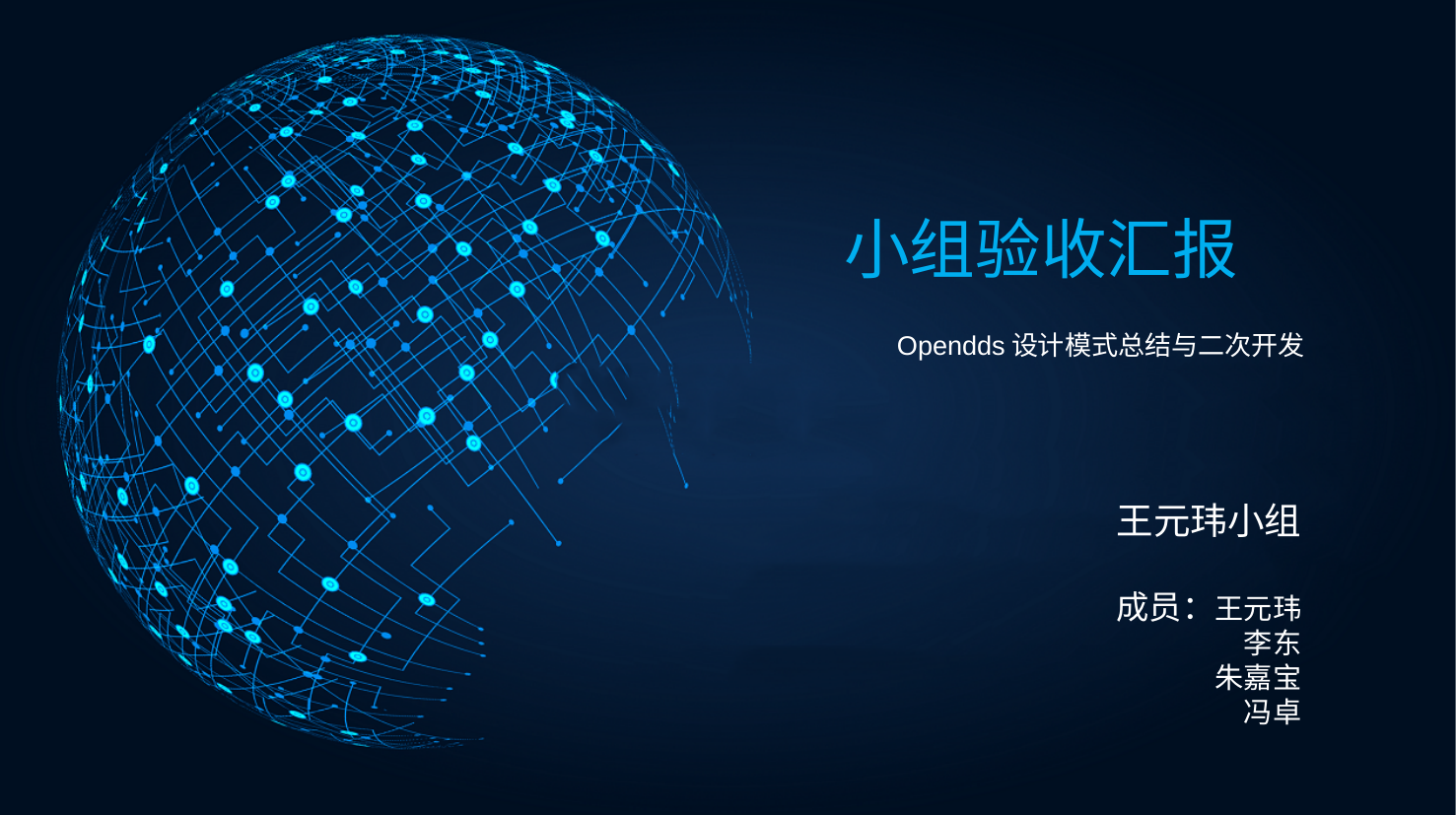

小组验收汇报
Opendds设计模式总结与二次开发
王元玮小组

成员：王元玮
李东
朱嘉宝
冯卓